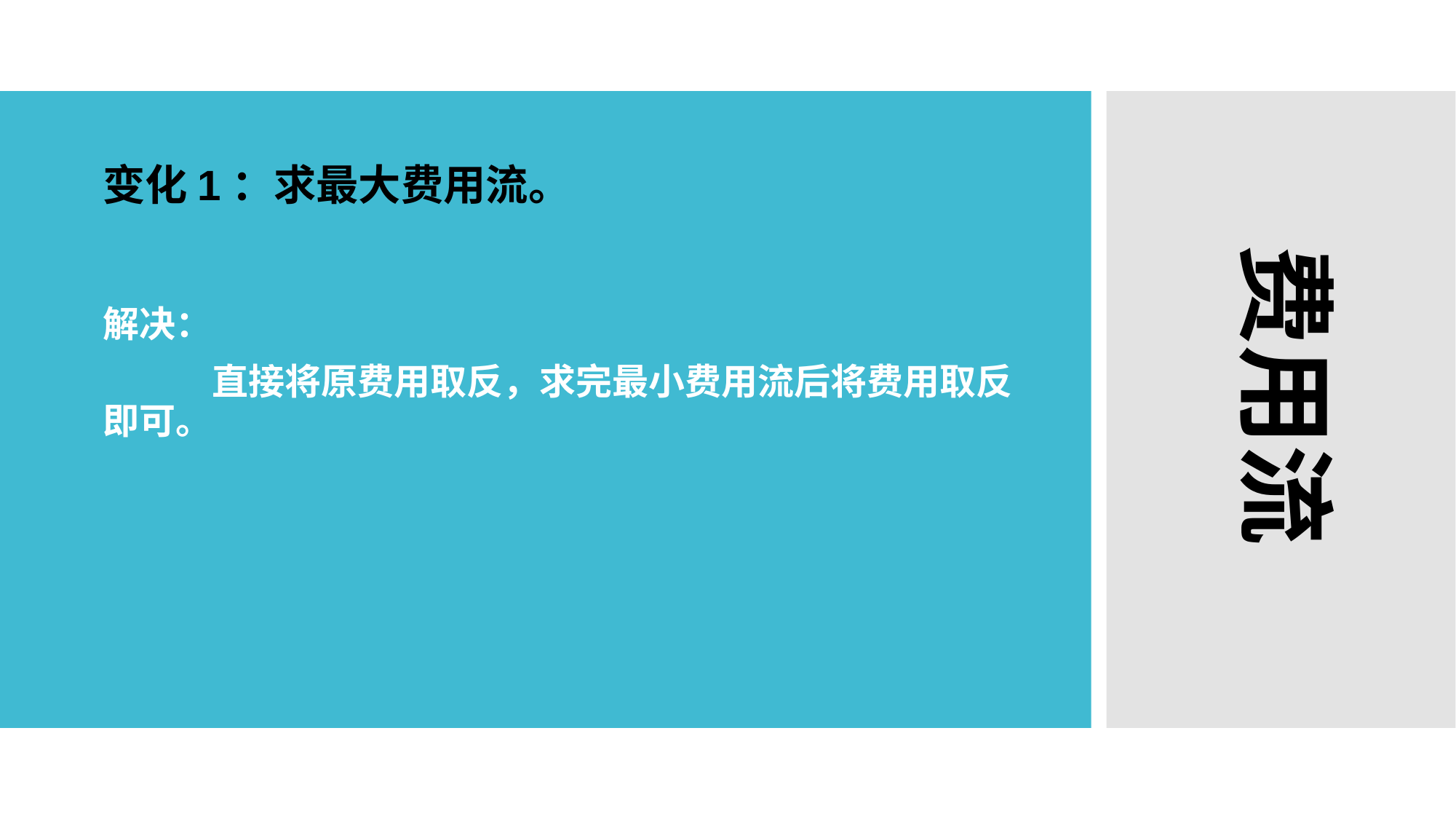

变化1：求最大费用流。
费用流
解决：
	直接将原费用取反，求完最小费用流后将费用取反即可。